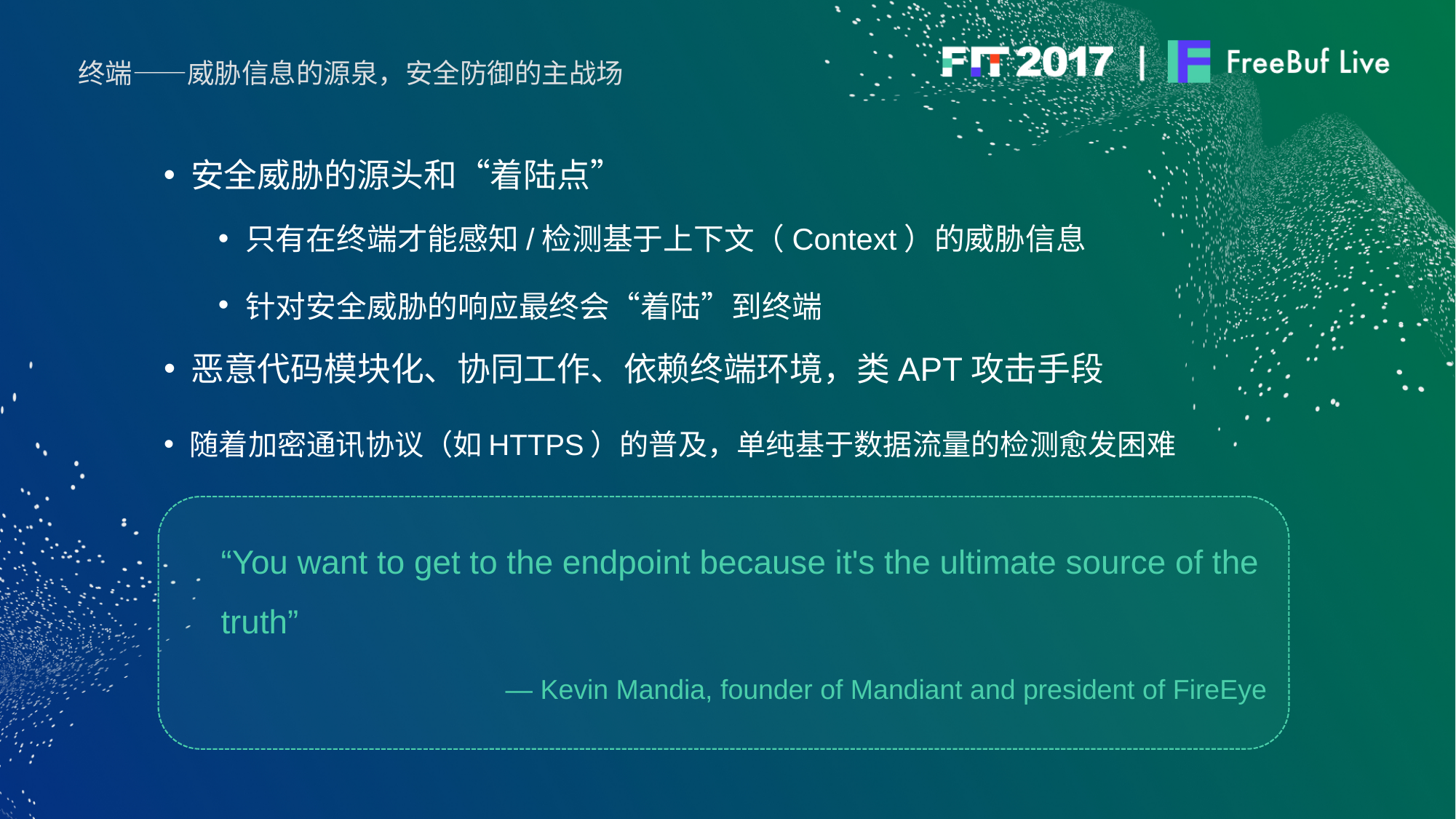

终端——威胁信息的源泉，安全防御的主战场
安全威胁的源头和“着陆点”
只有在终端才能感知/检测基于上下文（Context）的威胁信息
针对安全威胁的响应最终会“着陆”到终端
恶意代码模块化、协同工作、依赖终端环境，类APT攻击手段
随着加密通讯协议（如HTTPS）的普及，单纯基于数据流量的检测愈发困难

“You want to get to the endpoint because it's the ultimate source of the truth”
 — Kevin Mandia, founder of Mandiant and president of FireEye